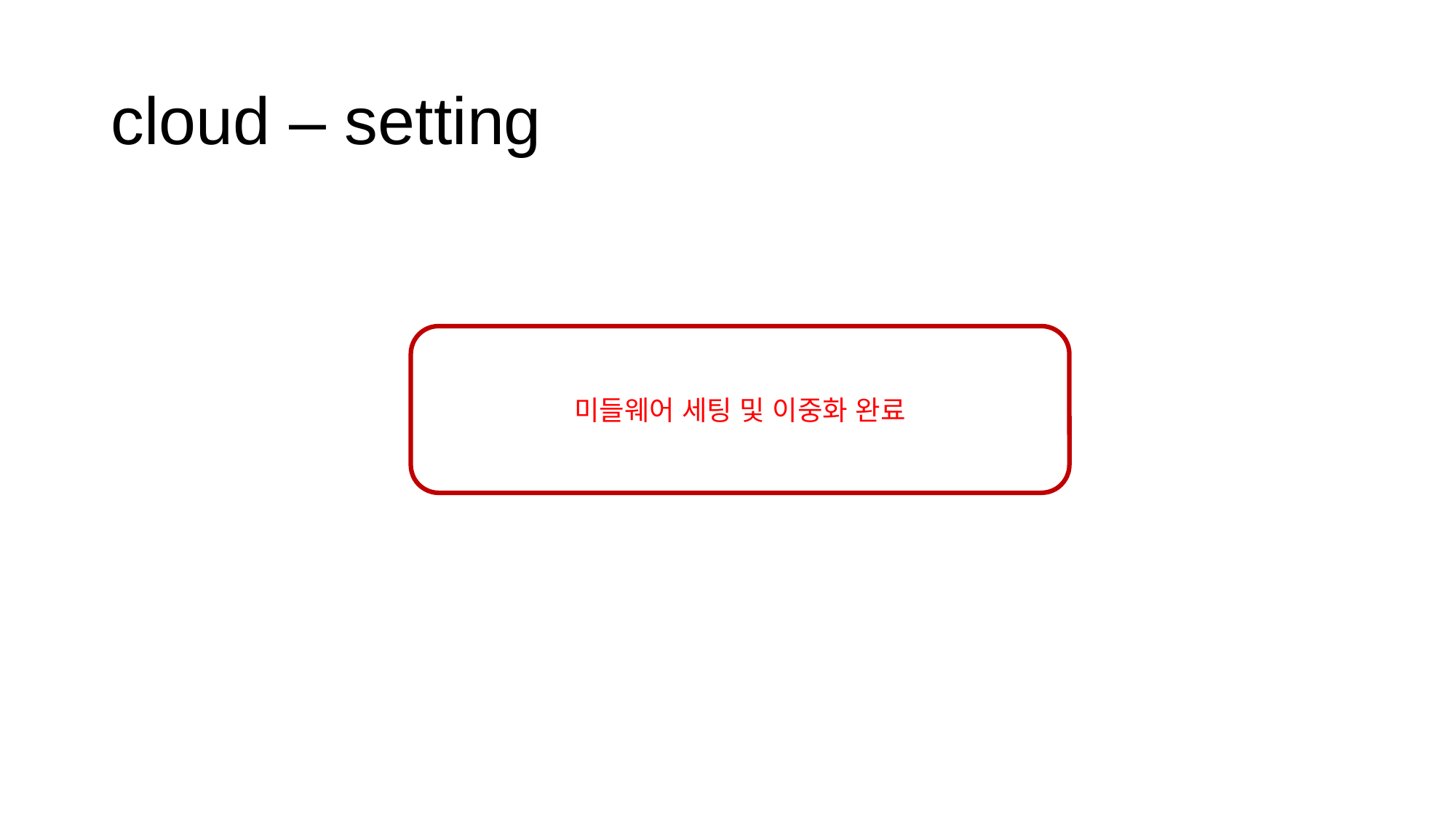

# cloud – setting
미들웨어 세팅 및 이중화 완료